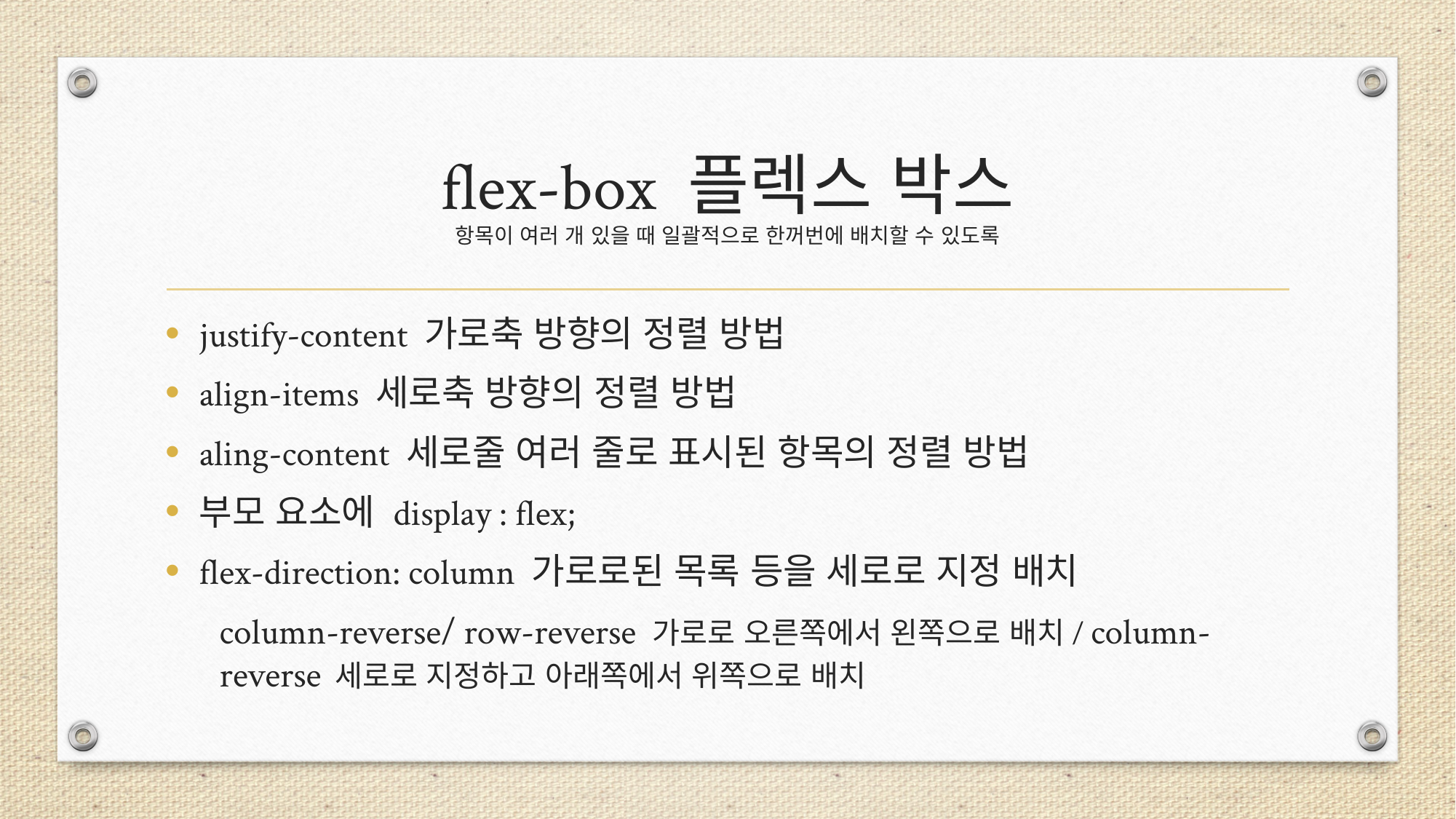

# flex-box 플렉스 박스 항목이 여러 개 있을 때 일괄적으로 한꺼번에 배치할 수 있도록
justify-content 가로축 방향의 정렬 방법
align-items 세로축 방향의 정렬 방법
aling-content 세로줄 여러 줄로 표시된 항목의 정렬 방법
부모 요소에 display : flex;
flex-direction: column 가로로된 목록 등을 세로로 지정 배치
column-reverse/ row-reverse 가로로 오른쪽에서 왼쪽으로 배치/ column-reverse 세로로 지정하고 아래쪽에서 위쪽으로 배치